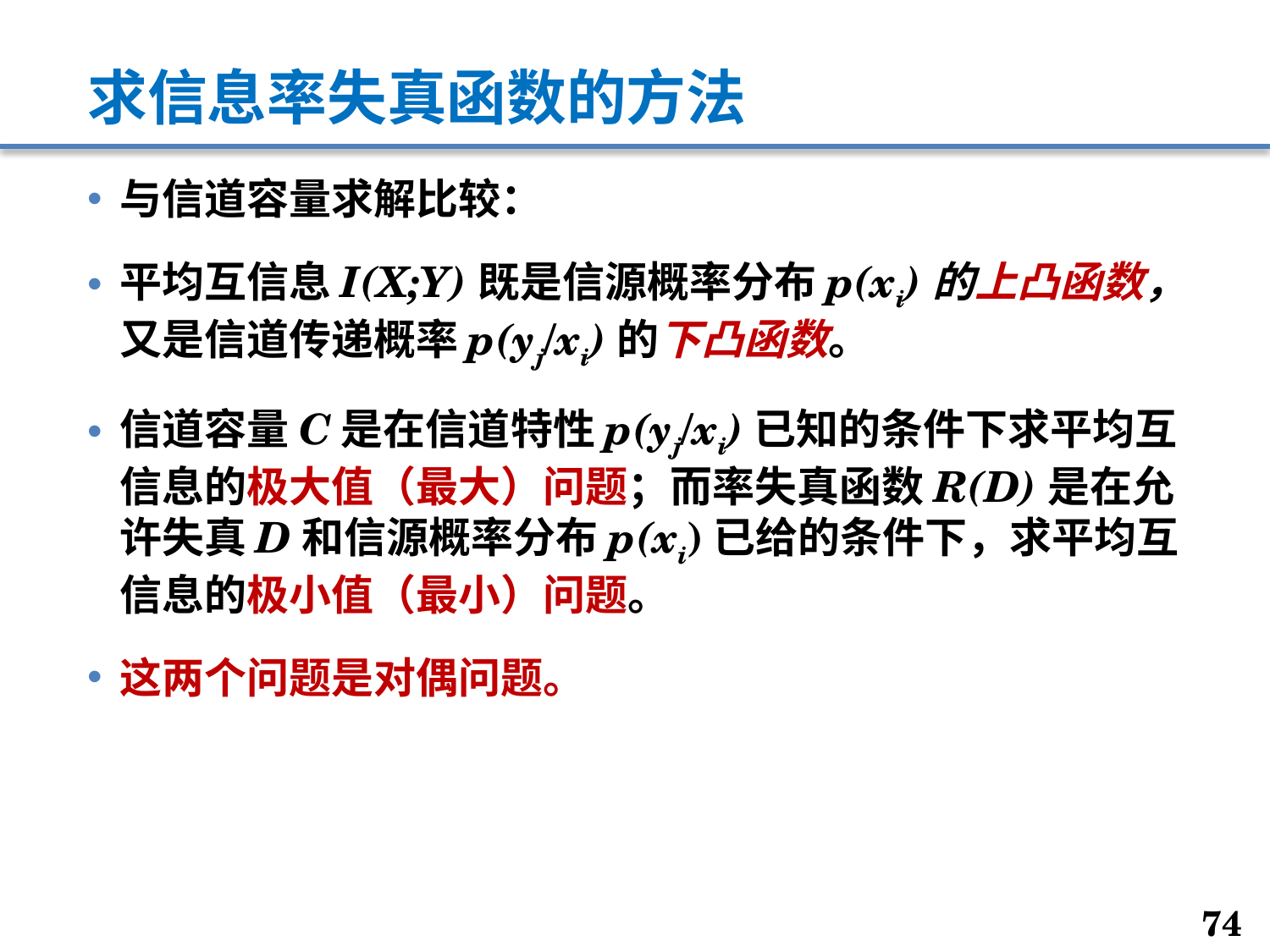

# 求信息率失真函数的方法
与信道容量求解比较：
平均互信息I(X;Y)既是信源概率分布p(xi)的上凸函数，又是信道传递概率p(yj/xi)的下凸函数。
信道容量C是在信道特性p(yj/xi)已知的条件下求平均互信息的极大值（最大）问题；而率失真函数R(D)是在允许失真D和信源概率分布p(xi)已给的条件下，求平均互信息的极小值（最小）问题。
这两个问题是对偶问题。

74